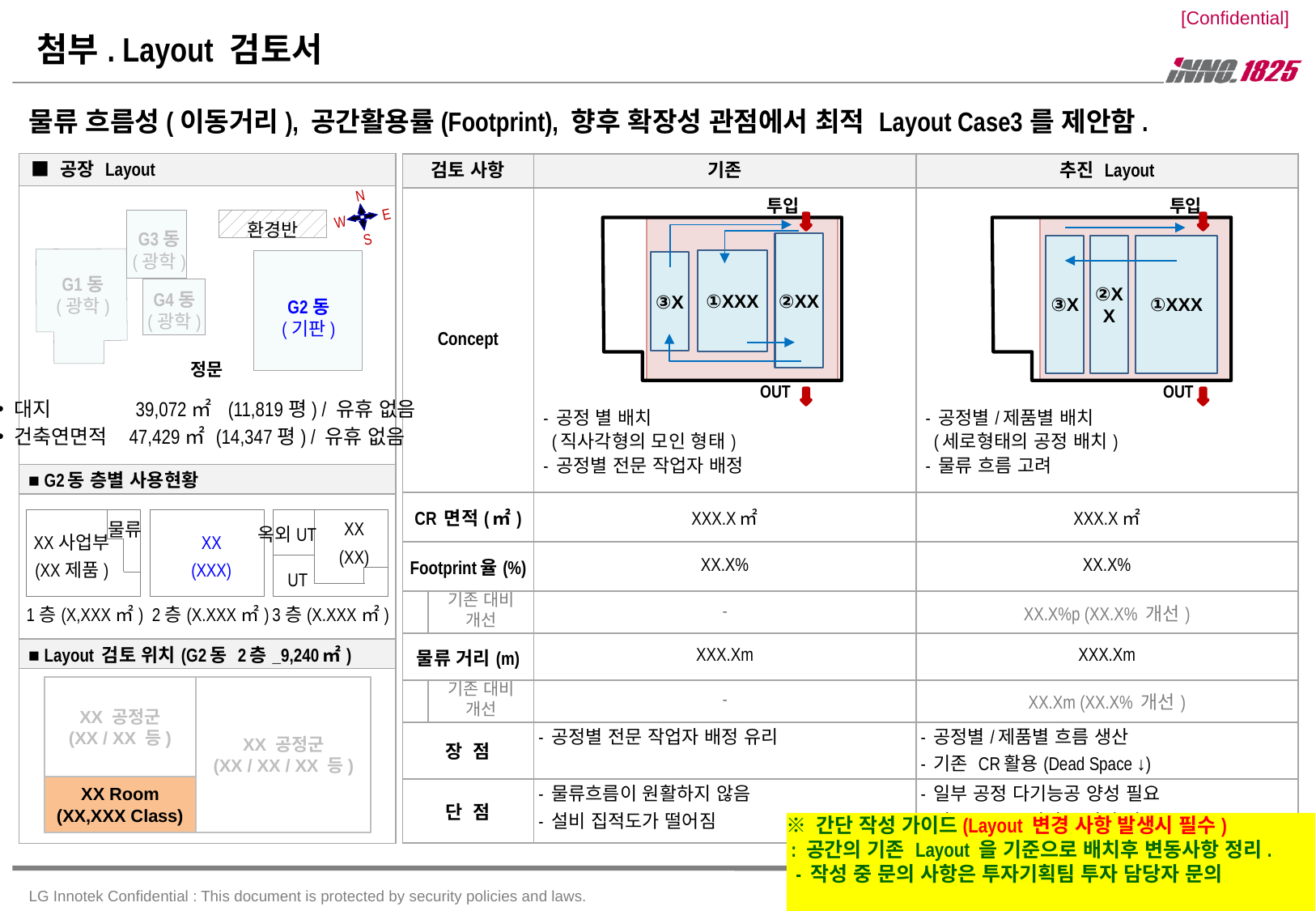

# 첨부. Layout 검토서

물류 흐름성(이동거리), 공간활용률(Footprint), 향후 확장성 관점에서 최적 Layout Case3를 제안함.
| ■ 공장 Layout |
| --- |
|  |
| ■ G2동 층별 사용현황 |
|  |
| ■ Layout 검토 위치(G2동 2층\_9,240㎡) |
|  |
| 검토 사항 |  | 기존 | 추진 Layout |
| --- | --- | --- | --- |
| Concept |  | - 공정 별 배치 (직사각형의 모인 형태) - 공정별 전문 작업자 배정 | - 공정별/제품별 배치 (세로형태의 공정 배치) - 물류 흐름 고려 |
| CR 면적(㎡) |  | XXX.X㎡ | XXX.X㎡ |
| Footprint율(%) |  | XX.X% | XX.X% |
|  | 기존 대비 개선 | - | XX.X%p (XX.X% 개선) |
| 물류 거리(m) |  | XXX.Xm | XXX.Xm |
|  | 기존 대비 개선 | - | XX.Xm (XX.X% 개선) |
| 장 점 |  | - 공정별 전문 작업자 배정 유리 | - 공정별/제품별 흐름 생산 - 기존 CR활용(Dead Space ↓) |
| 단 점 |  | - 물류흐름이 원활하지 않음 - 설비 집적도가 떨어짐 | - 일부 공정 다기능공 양성 필요 - 기존Reflow 연결부 변경 필요 |
N
W

E
S
투입
투입

환경반
G3동
(광학)

G1동
(광학)

G4동
(광학)
G2동
(기판)

②XX
③X
②XX
①XXX
①XXX
③X

정문
OUT
OUT

 대지              39,072㎡  (11,819평) / 유휴 없음
 건축연면적   47,429㎡ (14,347평) / 유휴 없음

XX
(XX)
물류
옥외UT
XX사업부
(XX제품)
XX
(XXX)
UT
1층(X,XXX㎡)
2층(X.XXX㎡)
3층(X.XXX㎡)

XX 공정군
(XX / XX 등)
XX 공정군
(XX / XX / XX 등)
XX Room
(XX,XXX Class)
※ 간단 작성 가이드(Layout 변경 사항 발생시 필수)
 : 공간의 기존 Layout 을 기준으로 배치후 변동사항 정리.
  - 작성 중 문의 사항은 투자기획팀 투자 담당자 문의